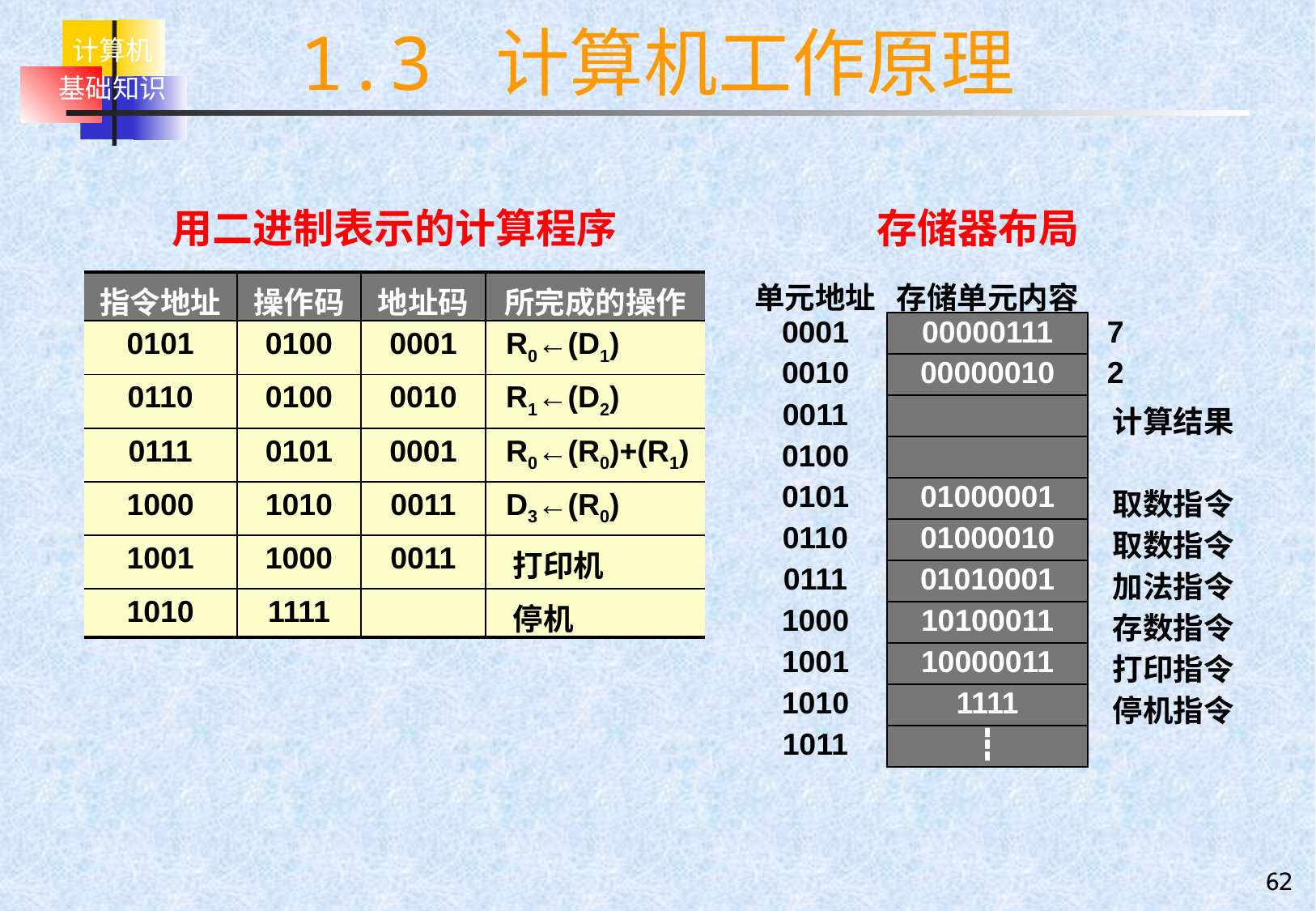

1.3 计算机工作原理
用二进制表示的计算程序
存储器布局
| 单元地址 | 存储单元内容 |  |
| --- | --- | --- |
| 0001 | 00000111 | 7 |
| 0010 | 00000010 | 2 |
| 0011 |  | 计算结果 |
| 0100 |  |  |
| 0101 | 01000001 | 取数指令 |
| 0110 | 01000010 | 取数指令 |
| 0111 | 01010001 | 加法指令 |
| 1000 | 10100011 | 存数指令 |
| 1001 | 10000011 | 打印指令 |
| 1010 | 1111 | 停机指令 |
| 1011 | ┇ |  |
| 指令地址 | 操作码 | 地址码 | 所完成的操作 |
| --- | --- | --- | --- |
| 0101 | 0100 | 0001 | R0←(D1) |
| 0110 | 0100 | 0010 | R1←(D2) |
| 0111 | 0101 | 0001 | R0←(R0)+(R1) |
| 1000 | 1010 | 0011 | D3←(R0) |
| 1001 | 1000 | 0011 | 打印机←(D3) |
| 1010 | 1111 |  | 停机 |
62